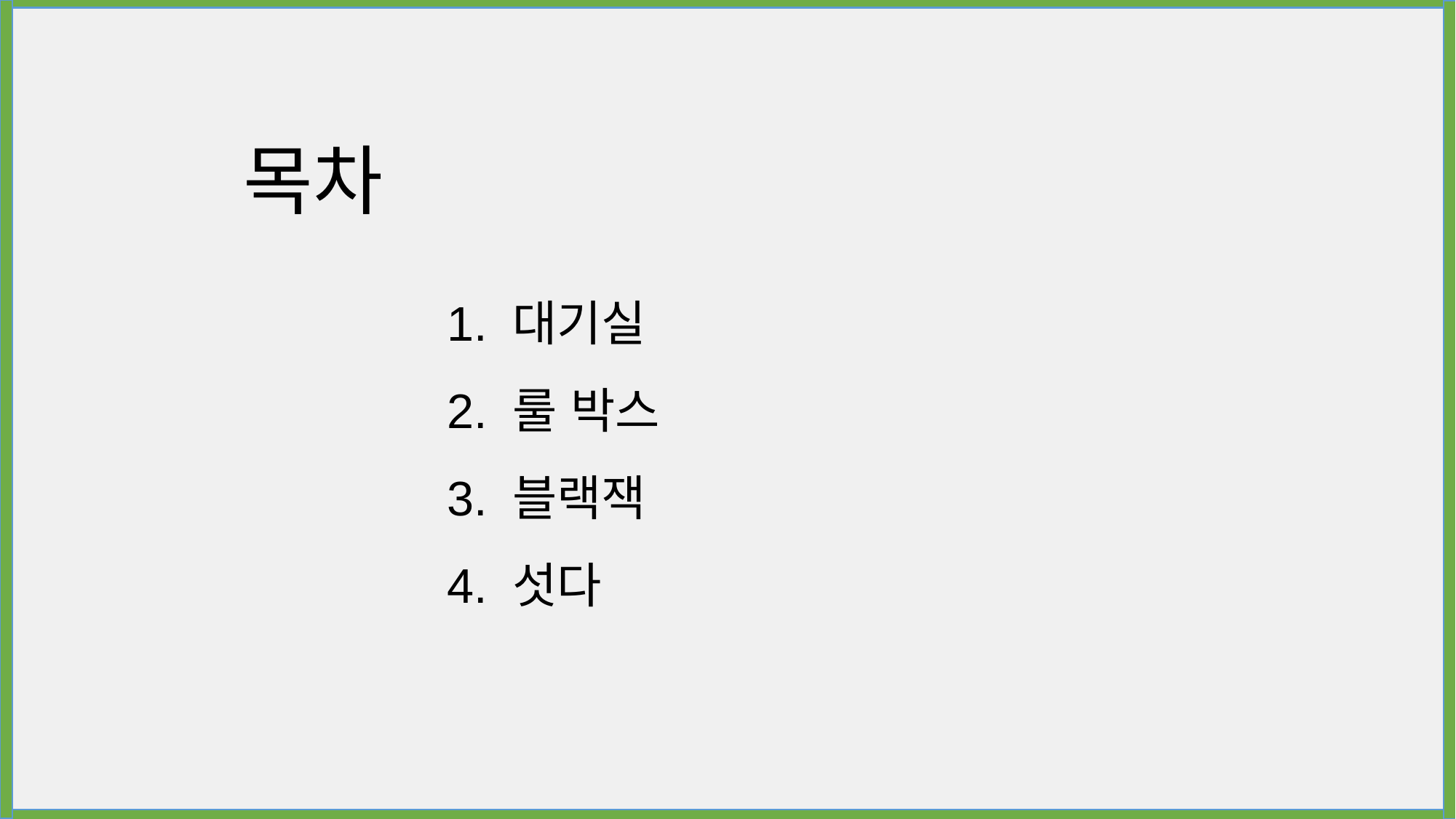

목차
1. 대기실
2. 룰 박스
3. 블랙잭
4. 섯다